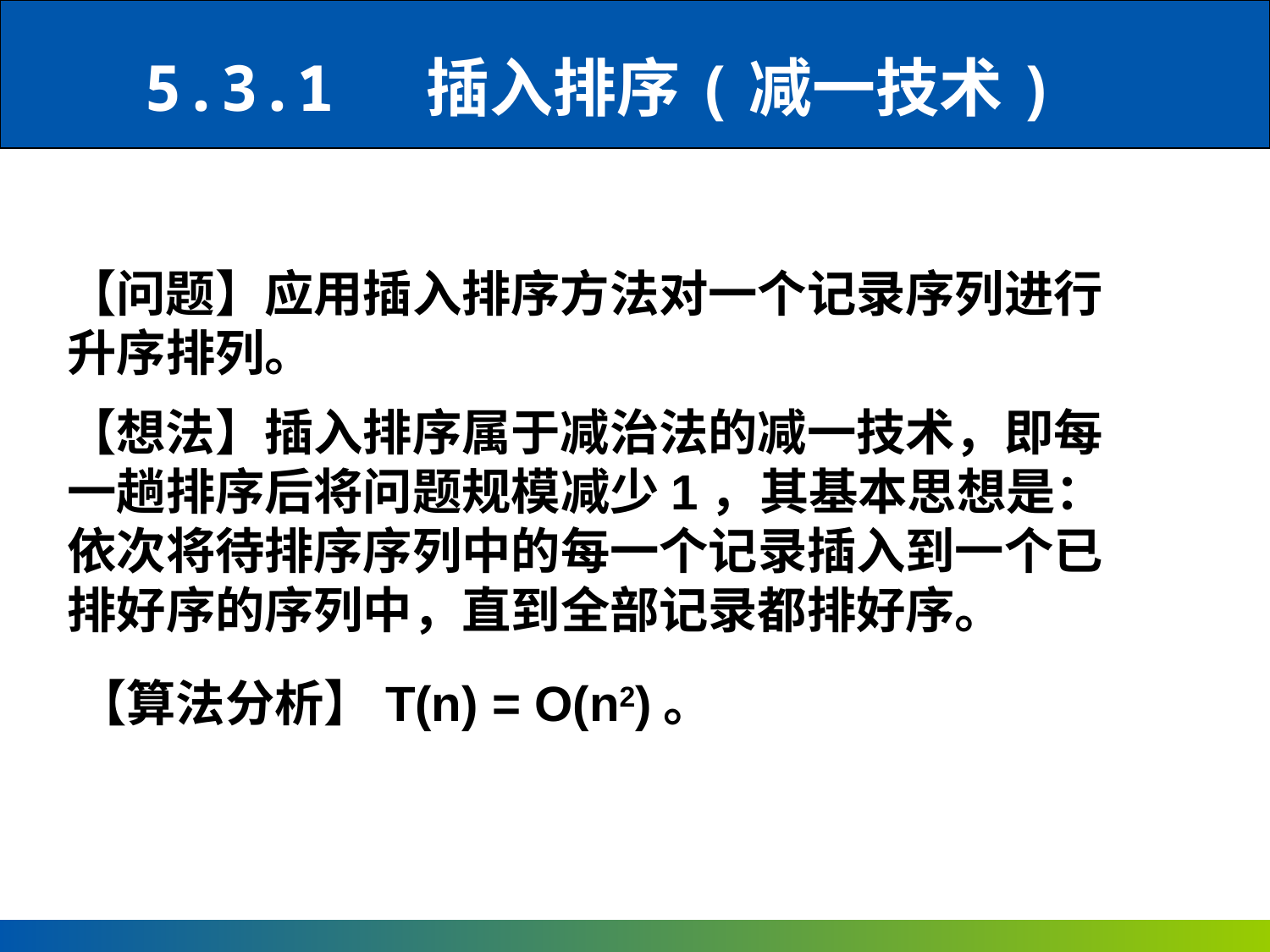

5.3.1  插入排序(减一技术)
【问题】应用插入排序方法对一个记录序列进行升序排列。
【想法】插入排序属于减治法的减一技术，即每一趟排序后将问题规模减少1，其基本思想是：依次将待排序序列中的每一个记录插入到一个已排好序的序列中，直到全部记录都排好序。
【算法分析】T(n) = O(n2)。